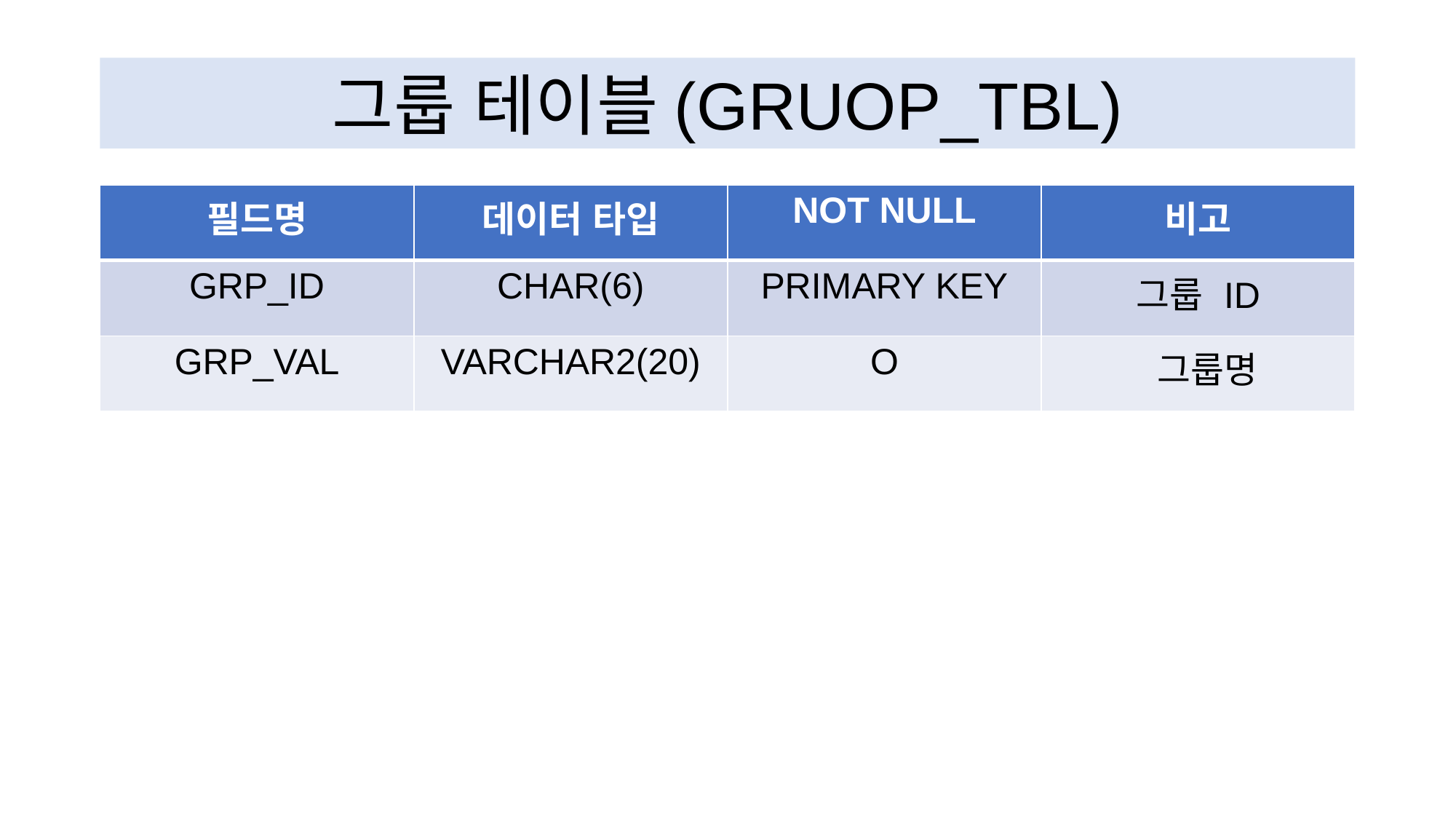

그룹 테이블(GRUOP_TBL)
| 필드명 | 데이터 타입 | NOT NULL | 비고 |
| --- | --- | --- | --- |
| GRP\_ID | CHAR(6) | PRIMARY KEY | 그룹 ID |
| GRP\_VAL | VARCHAR2(20) | O | 그룹명 |